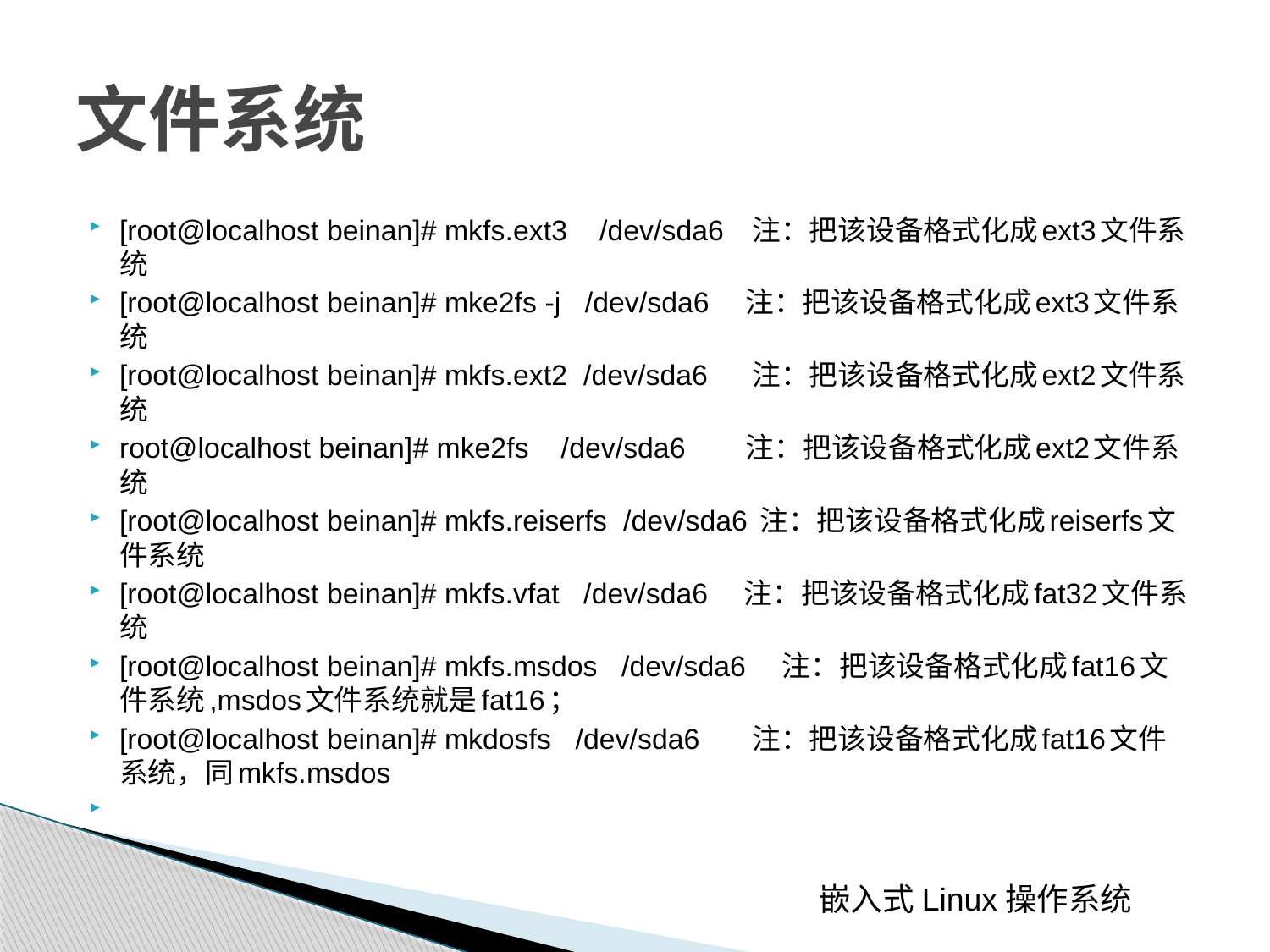

# 文件系统
[root@localhost beinan]# mkfs.ext3    /dev/sda6   注：把该设备格式化成ext3文件系统
[root@localhost beinan]# mke2fs -j   /dev/sda6    注：把该设备格式化成ext3文件系统
[root@localhost beinan]# mkfs.ext2  /dev/sda6     注：把该设备格式化成ext2文件系统
root@localhost beinan]# mke2fs    /dev/sda6       注：把该设备格式化成ext2文件系统
[root@localhost beinan]# mkfs.reiserfs  /dev/sda6 注：把该设备格式化成reiserfs文件系统
[root@localhost beinan]# mkfs.vfat   /dev/sda6    注：把该设备格式化成fat32文件系统
[root@localhost beinan]# mkfs.msdos   /dev/sda6    注：把该设备格式化成fat16文件系统,msdos文件系统就是fat16；
[root@localhost beinan]# mkdosfs   /dev/sda6      注：把该设备格式化成fat16文件系统，同mkfs.msdos

         嵌入式Linux操作系统